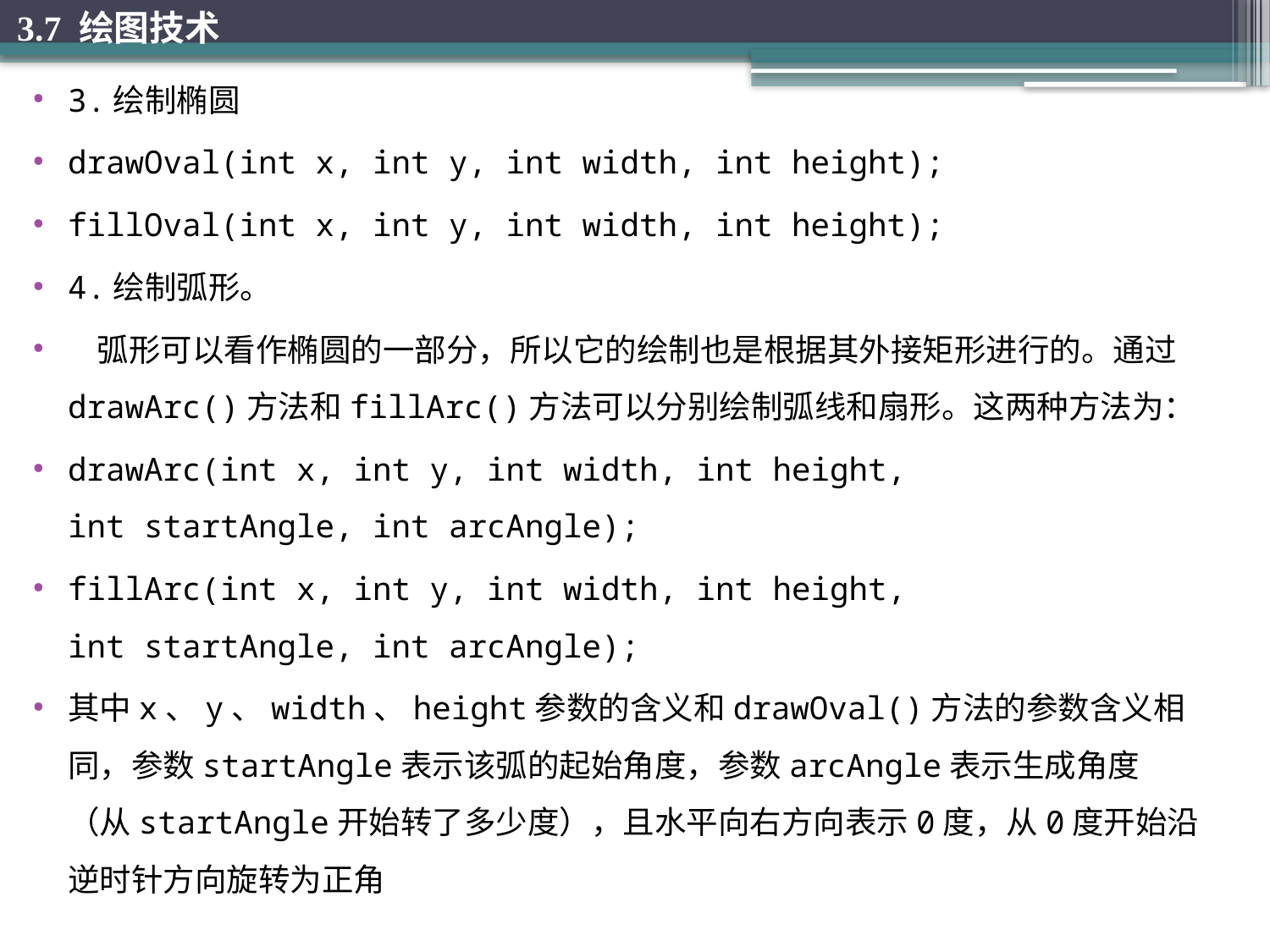

3.7 绘图技术
3.绘制椭圆
drawOval(int x, int y, int width, int height);
fillOval(int x, int y, int width, int height);
4.绘制弧形。
   弧形可以看作椭圆的一部分，所以它的绘制也是根据其外接矩形进行的。通过drawArc()方法和fillArc()方法可以分别绘制弧线和扇形。这两种方法为：
drawArc(int x, int y, int width, int height, int startAngle, int arcAngle);
fillArc(int x, int y, int width, int height, int startAngle, int arcAngle);
其中x、y、width、height参数的含义和drawOval()方法的参数含义相同，参数startAngle表示该弧的起始角度，参数arcAngle表示生成角度（从startAngle开始转了多少度），且水平向右方向表示0度，从0度开始沿逆时针方向旋转为正角